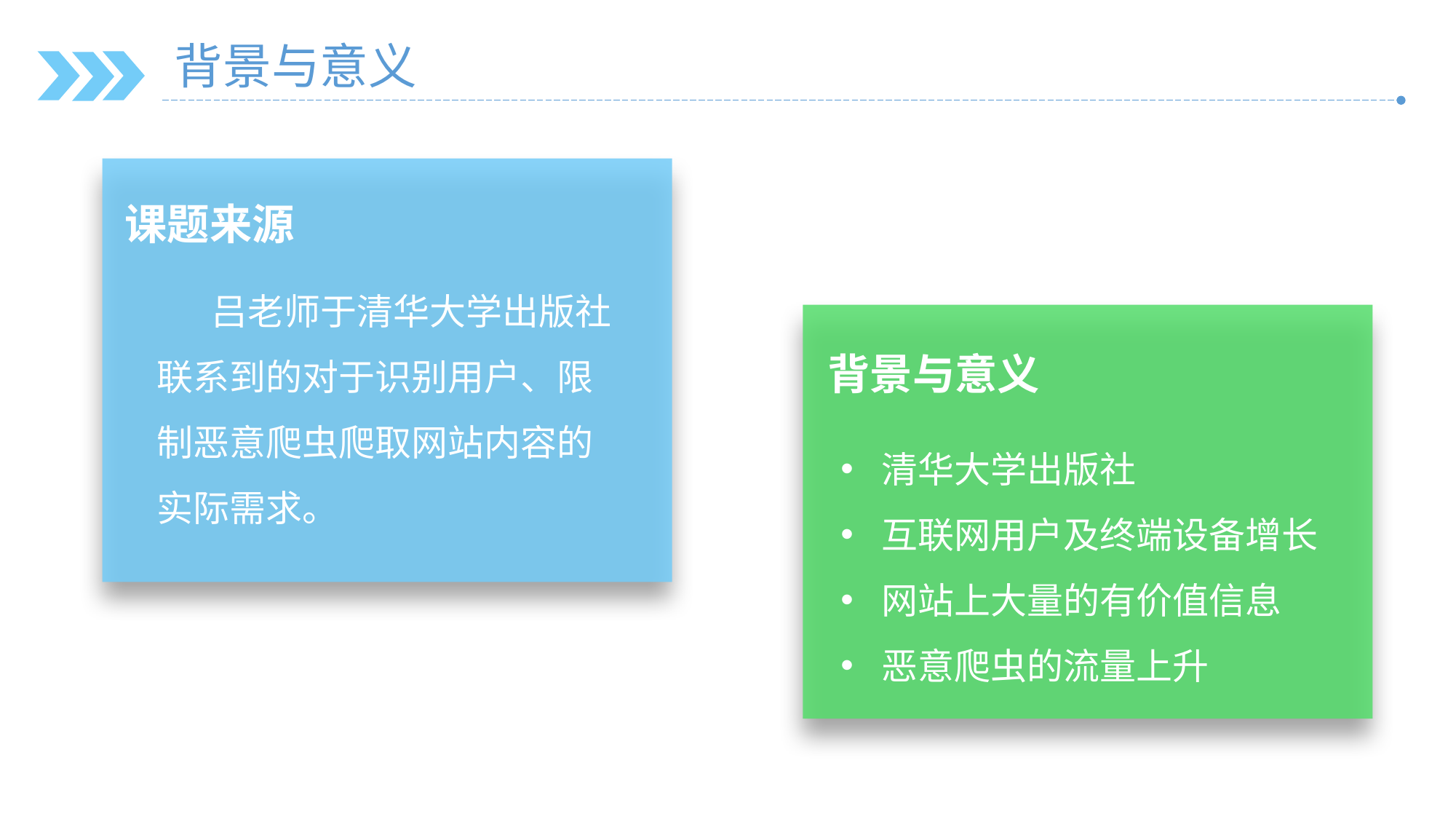

背景与意义

课题来源
吕老师于清华大学出版社联系到的对于识别用户、限制恶意爬虫爬取网站内容的实际需求。

背景与意义
清华大学出版社
互联网用户及终端设备增长
网站上大量的有价值信息
恶意爬虫的流量上升